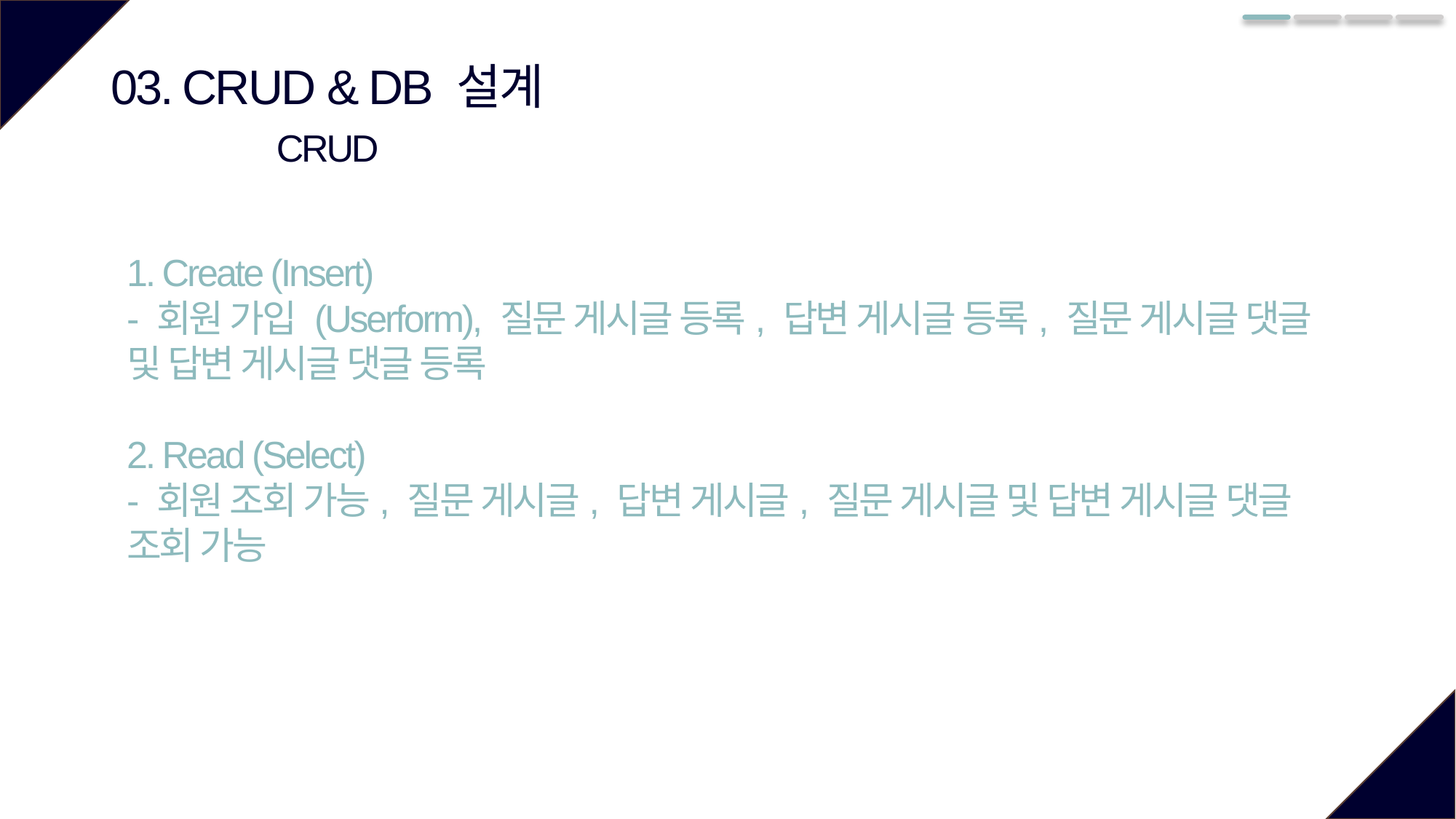

03. CRUD & DB 설계
CRUD
1. Create (Insert)
- 회원 가입 (Userform), 질문 게시글 등록, 답변 게시글 등록, 질문 게시글 댓글 및 답변 게시글 댓글 등록

2. Read (Select)
- 회원 조회 가능, 질문 게시글, 답변 게시글, 질문 게시글 및 답변 게시글 댓글 조회 가능